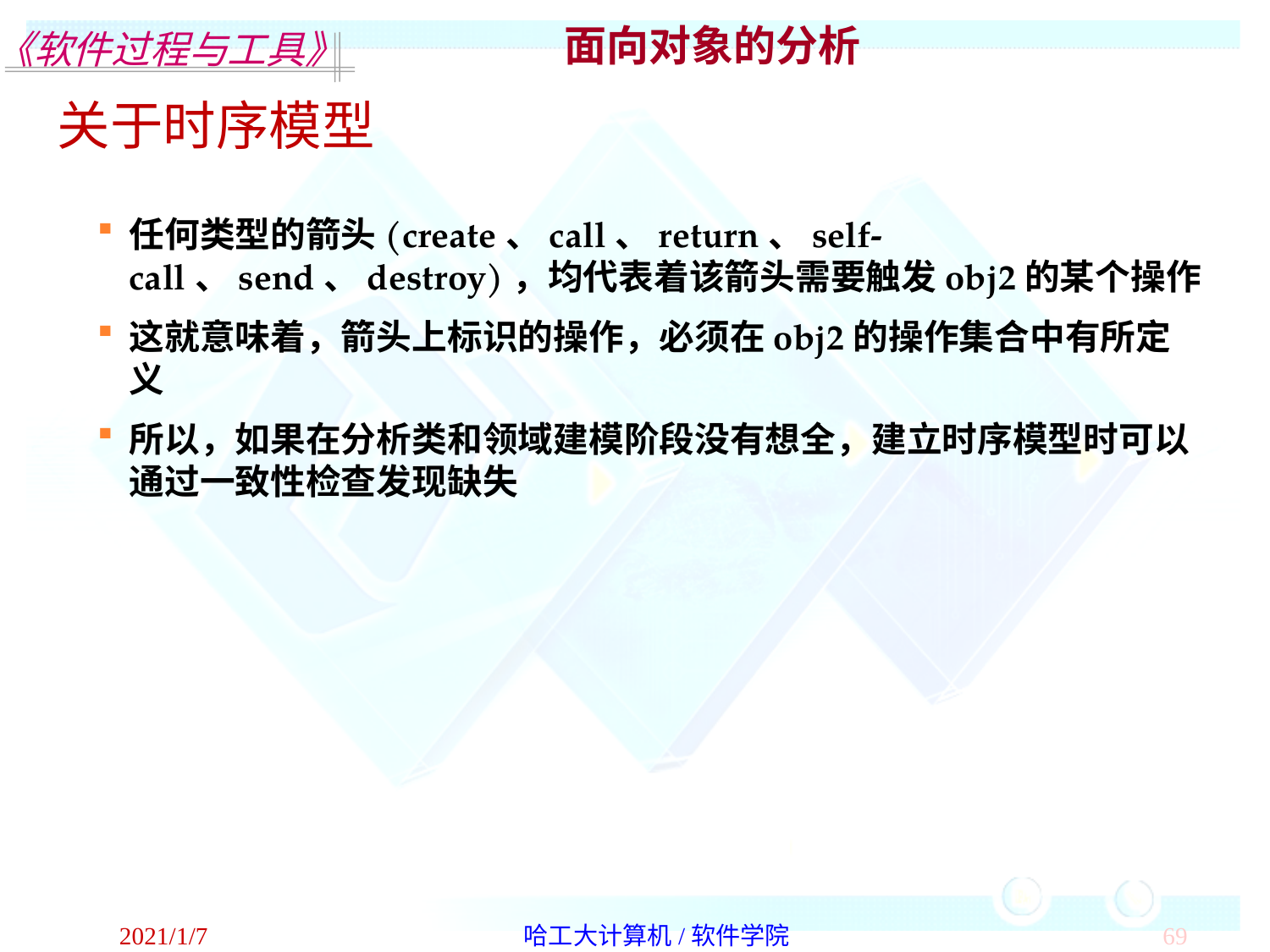

面向对象的分析
关于时序模型
任何类型的箭头(create、call、return、self-call、send、destroy)，均代表着该箭头需要触发obj2的某个操作
这就意味着，箭头上标识的操作，必须在obj2的操作集合中有所定义
所以，如果在分析类和领域建模阶段没有想全，建立时序模型时可以通过一致性检查发现缺失